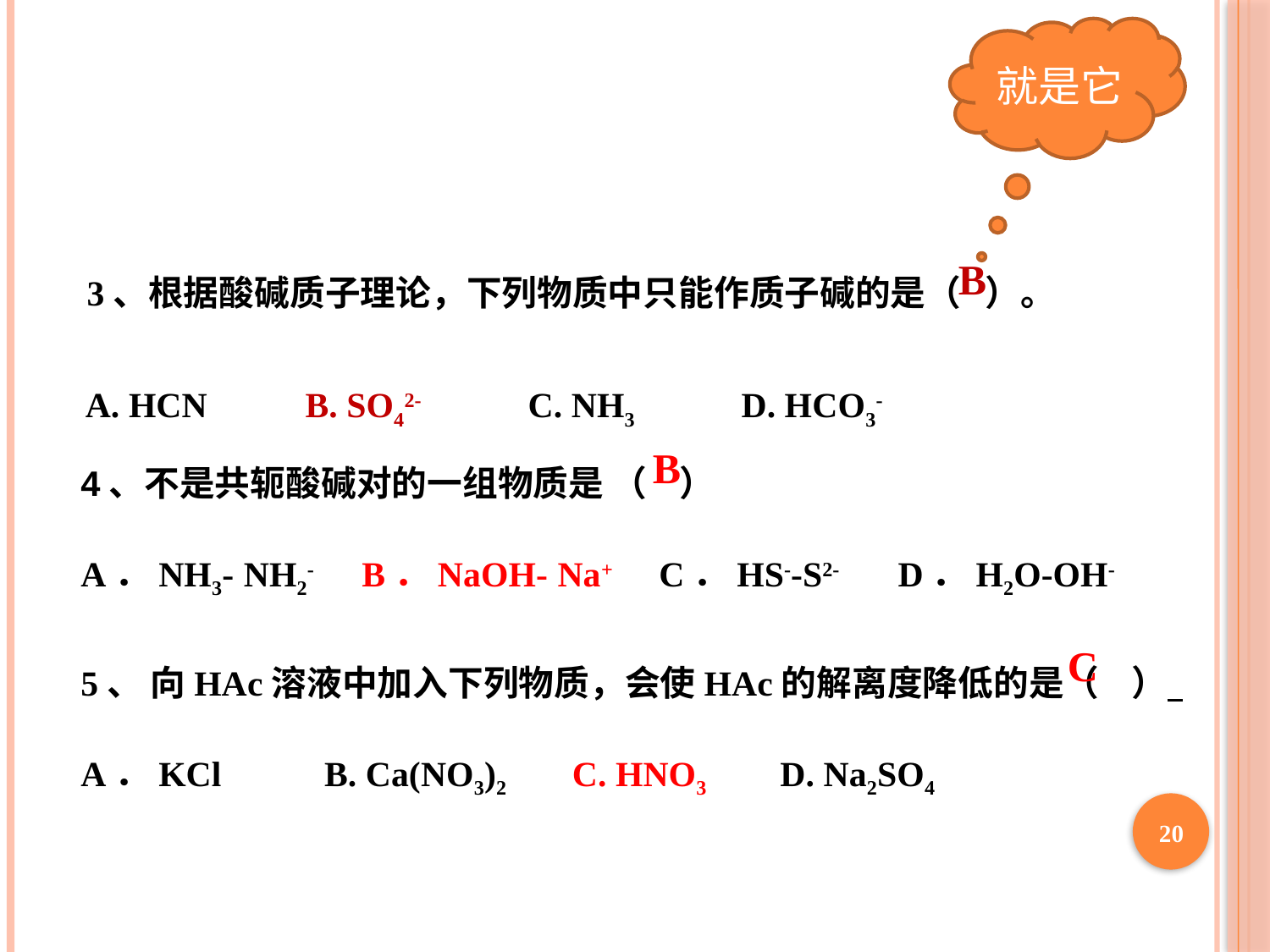

就是它
3、根据酸碱质子理论，下列物质中只能作质子碱的是（   ）。
A. HCN           B. SO42-            C. NH3            D. HCO3-

B
4、不是共轭酸碱对的一组物质是 （    ）
A．NH3- NH2-        B．NaOH- Na+      C．HS--S2-      D．H2O-OH-
B
5、 向HAc溶液中加入下列物质，会使HAc的解离度降低的是（    ）
A．KCl           B. Ca(NO3)2       C. HNO3        D. Na2SO4
C
20